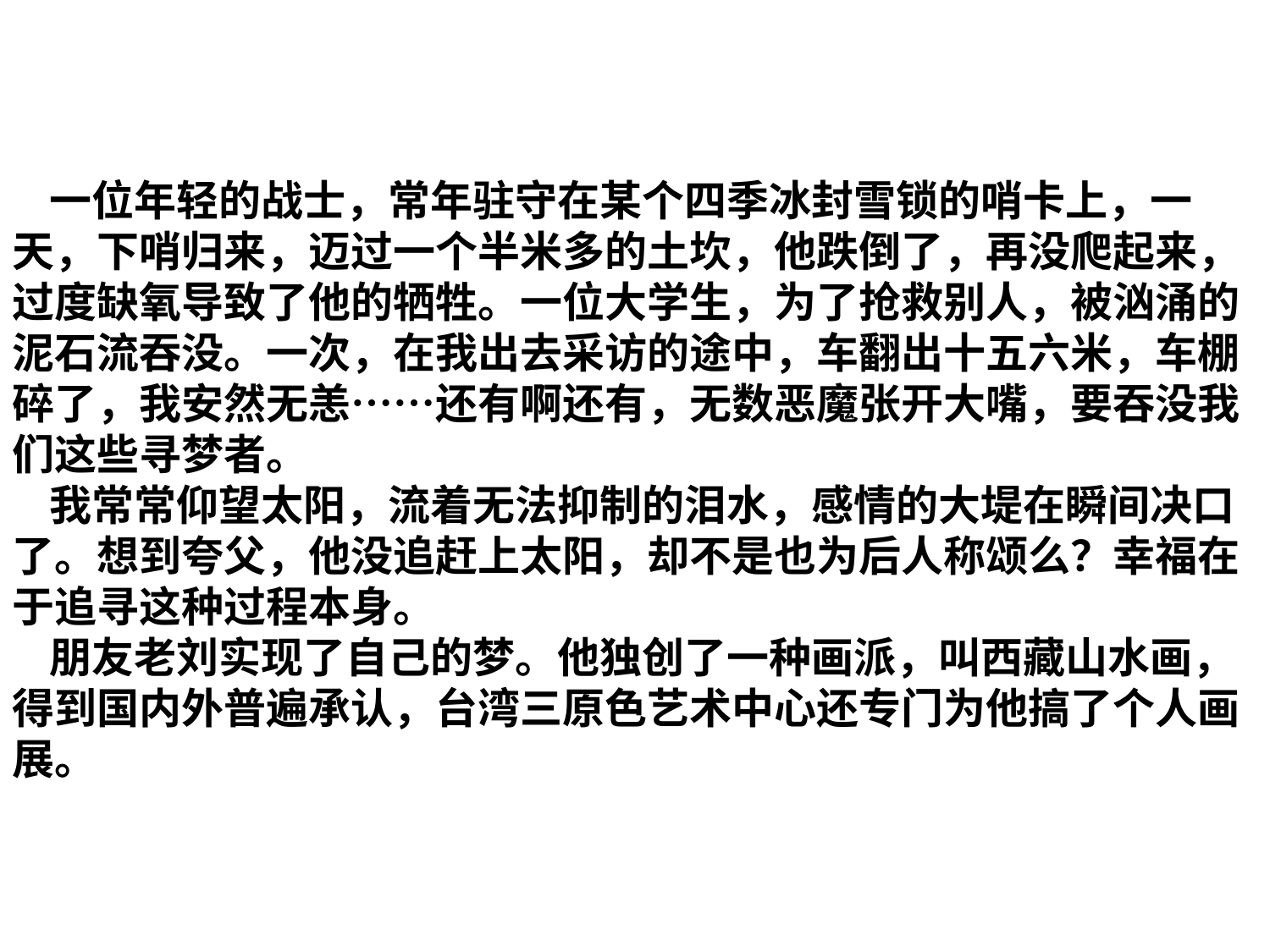

一位年轻的战士，常年驻守在某个四季冰封雪锁的哨卡上，一天，下哨归来，迈过一个半米多的土坎，他跌倒了，再没爬起来，过度缺氧导致了他的牺牲。一位大学生，为了抢救别人，被汹涌的泥石流吞没。一次，在我出去采访的途中，车翻出十五六米，车棚碎了，我安然无恙……还有啊还有，无数恶魔张开大嘴，要吞没我们这些寻梦者。
我常常仰望太阳，流着无法抑制的泪水，感情的大堤在瞬间决口了。想到夸父，他没追赶上太阳，却不是也为后人称颂么？幸福在于追寻这种过程本身。
朋友老刘实现了自己的梦。他独创了一种画派，叫西藏山水画，得到国内外普遍承认，台湾三原色艺术中心还专门为他搞了个人画展。